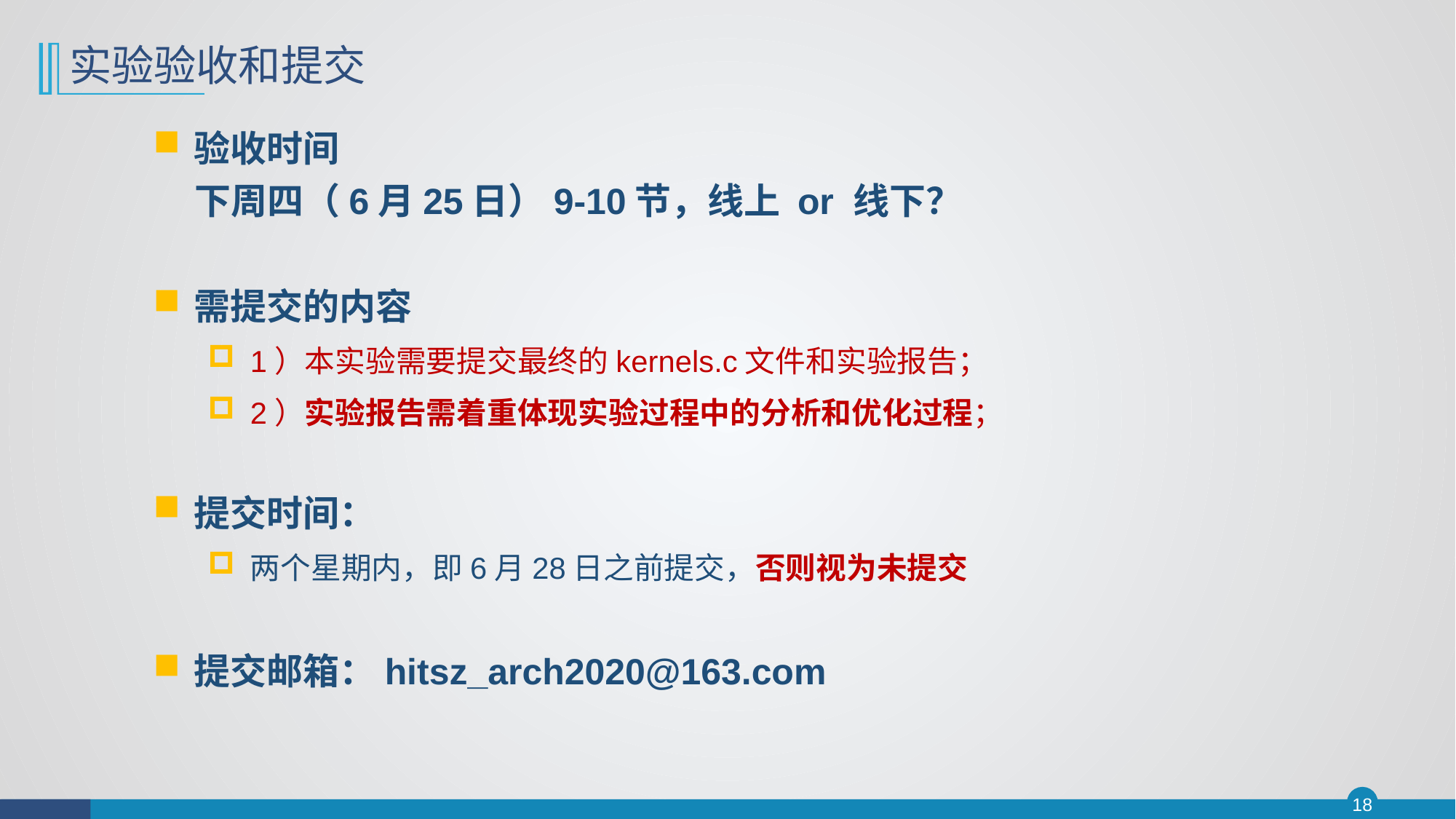

# 实验验收和提交
验收时间
    下周四（6月25日）9-10节，线上 or 线下？

需提交的内容
1）本实验需要提交最终的kernels.c文件和实验报告；
2）实验报告需着重体现实验过程中的分析和优化过程；

提交时间：
两个星期内，即6月28日之前提交，否则视为未提交

提交邮箱：hitsz_arch2020@163.com